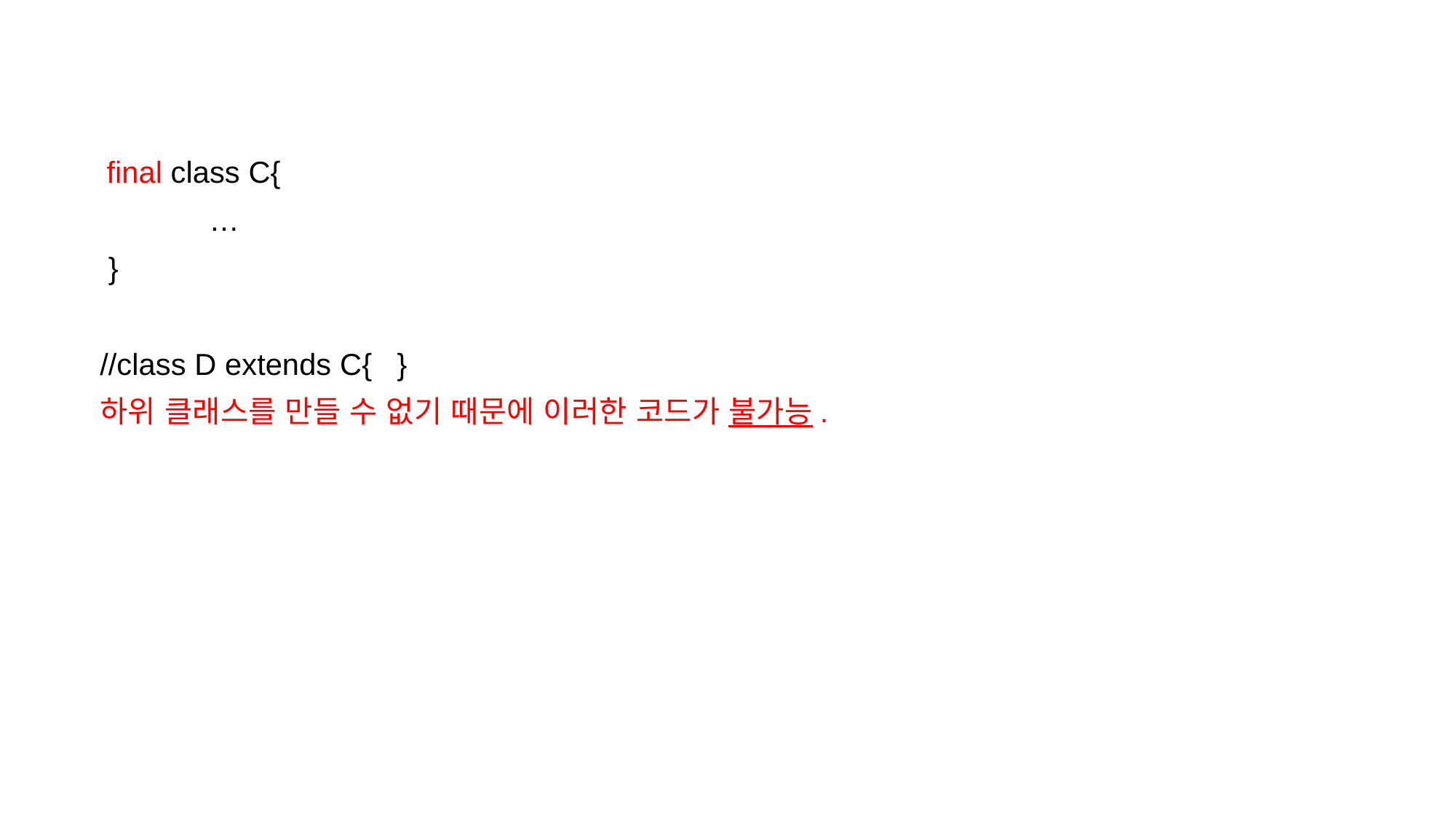

#
 final class C{
	…
 }

//class D extends C{   }
하위 클래스를 만들 수 없기 때문에 이러한 코드가 불가능.